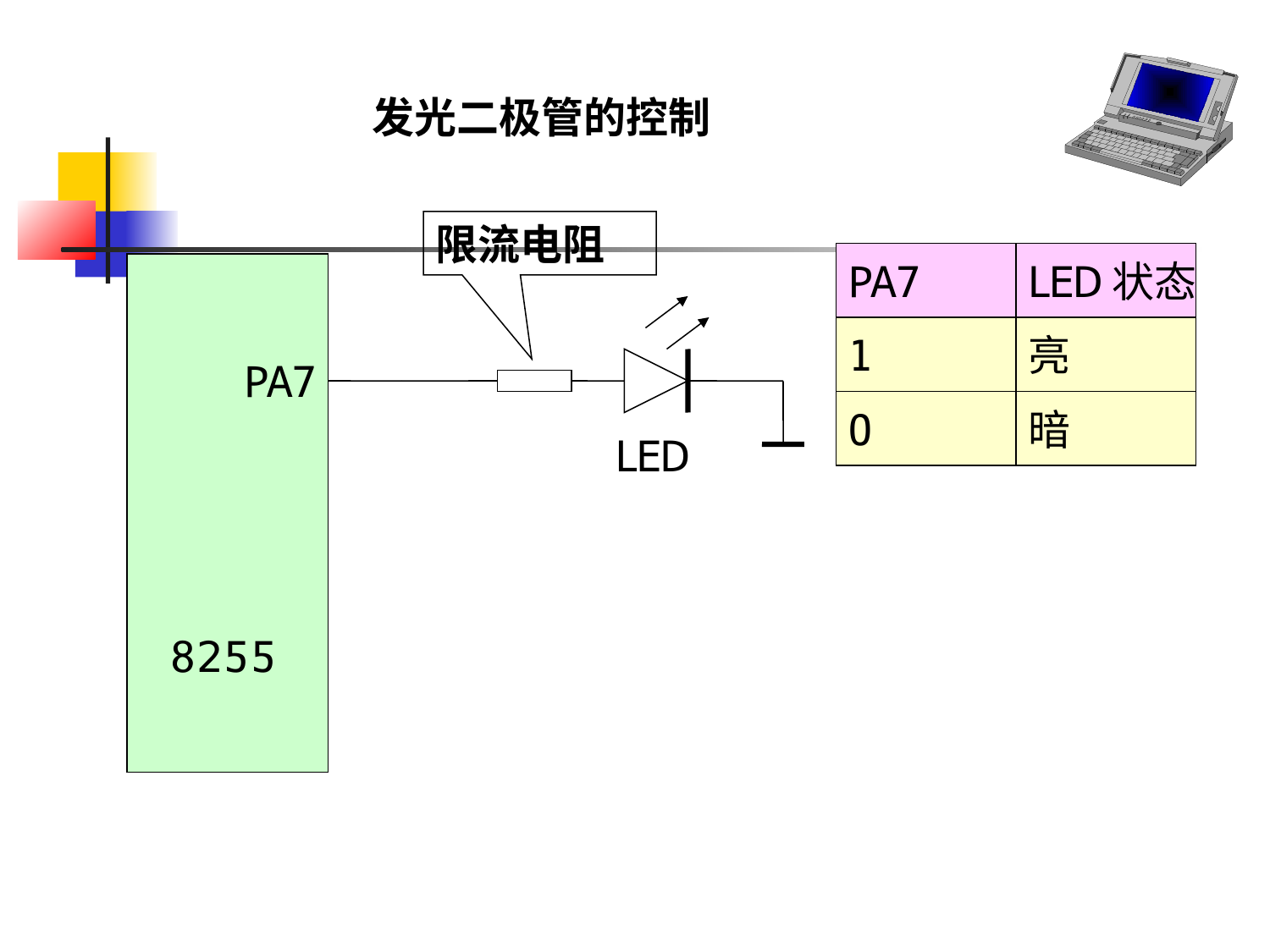

发光二极管的控制
限流电阻
PA7
LED状态
1
亮
0
暗

PA7

8255

LED